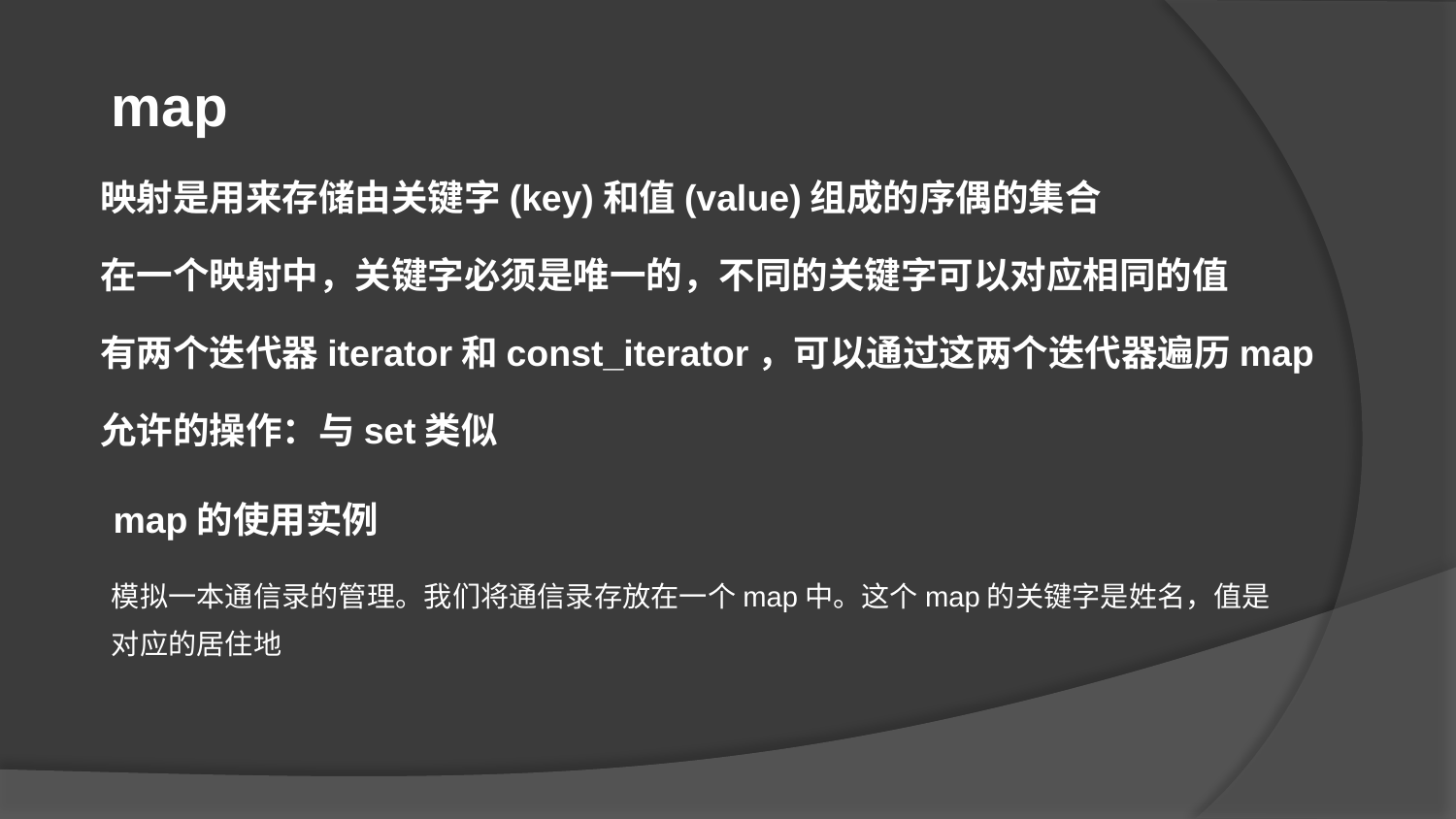

map
映射是用来存储由关键字(key)和值(value)组成的序偶的集合
在一个映射中，关键字必须是唯一的，不同的关键字可以对应相同的值
有两个迭代器iterator和const_iterator，可以通过这两个迭代器遍历map
允许的操作：与set类似

map的使用实例
模拟一本通信录的管理。我们将通信录存放在一个map中。这个map的关键字是姓名，值是对应的居住地